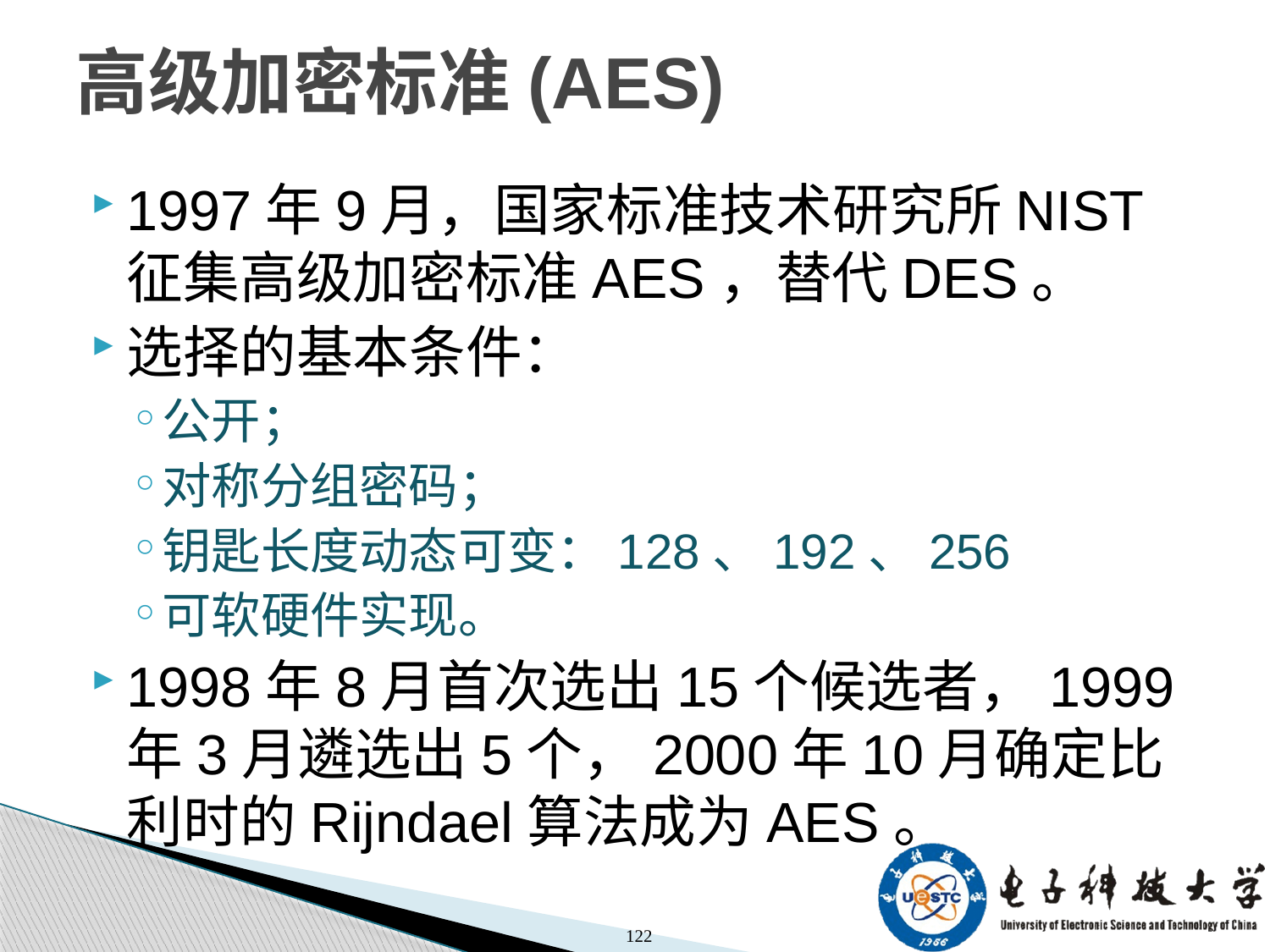

# 高级加密标准(AES)
1997年9月，国家标准技术研究所NIST征集高级加密标准AES，替代DES。
选择的基本条件：
公开；
对称分组密码；
钥匙长度动态可变：128、192、256
可软硬件实现。
1998年8月首次选出15个候选者，1999年3月遴选出5个，2000年10月确定比利时的Rijndael算法成为AES。
122